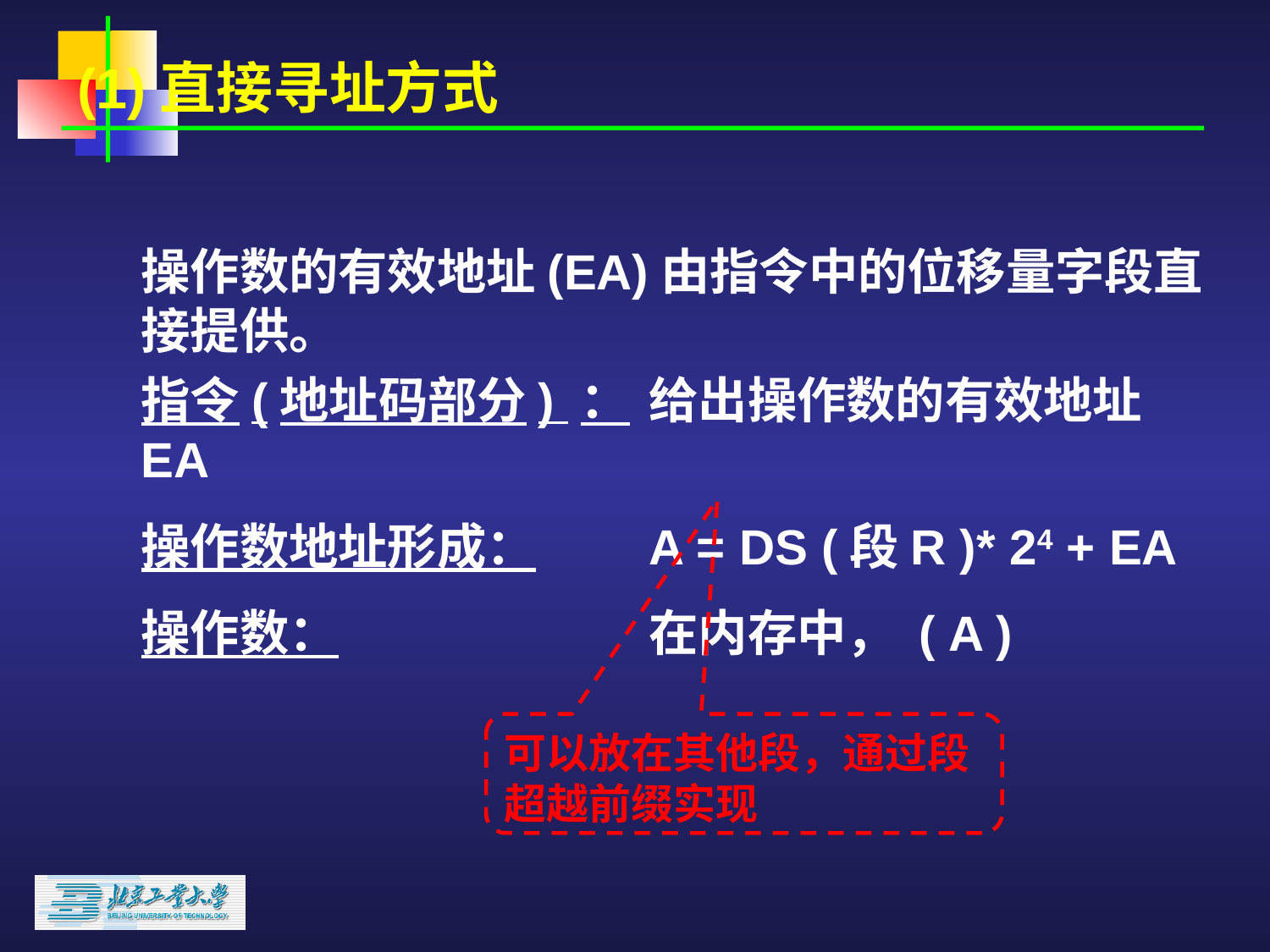

(1)直接寻址方式

操作数的有效地址(EA)由指令中的位移量字段直接提供。
指令(地址码部分) ：	给出操作数的有效地址EA
操作数地址形成：	A = DS (段R )* 24 + EA
操作数：			在内存中， ( A )
可以放在其他段，通过段超越前缀实现